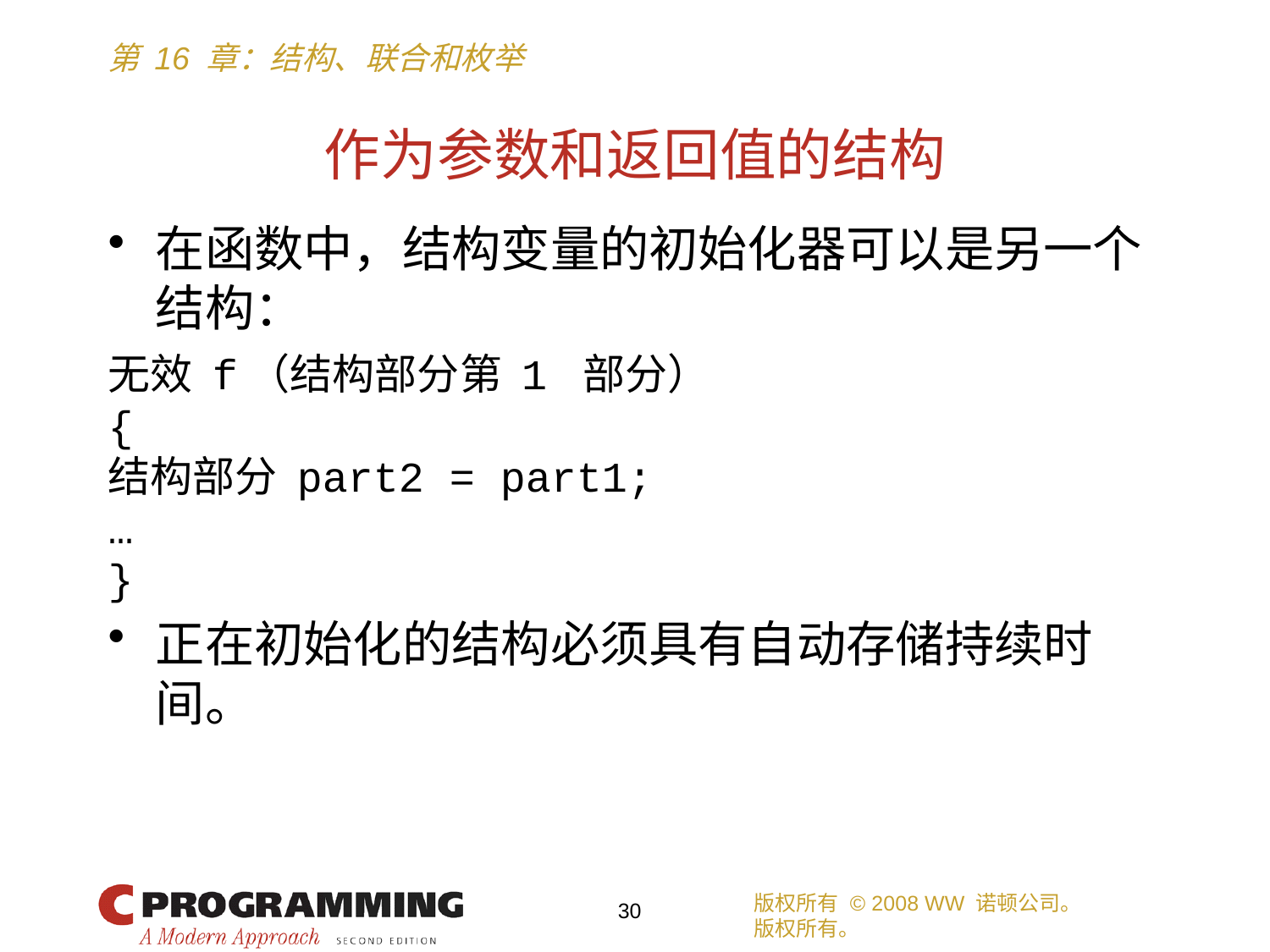

# 作为参数和返回值的结构
在函数中，结构变量的初始化器可以是另一个结构：
无效 f（结构部分第 1 部分）
{
结构部分 part2 = part1;
…
}
正在初始化的结构必须具有自动存储持续时间。
版权所有 © 2008 WW 诺顿公司。
版权所有。
30